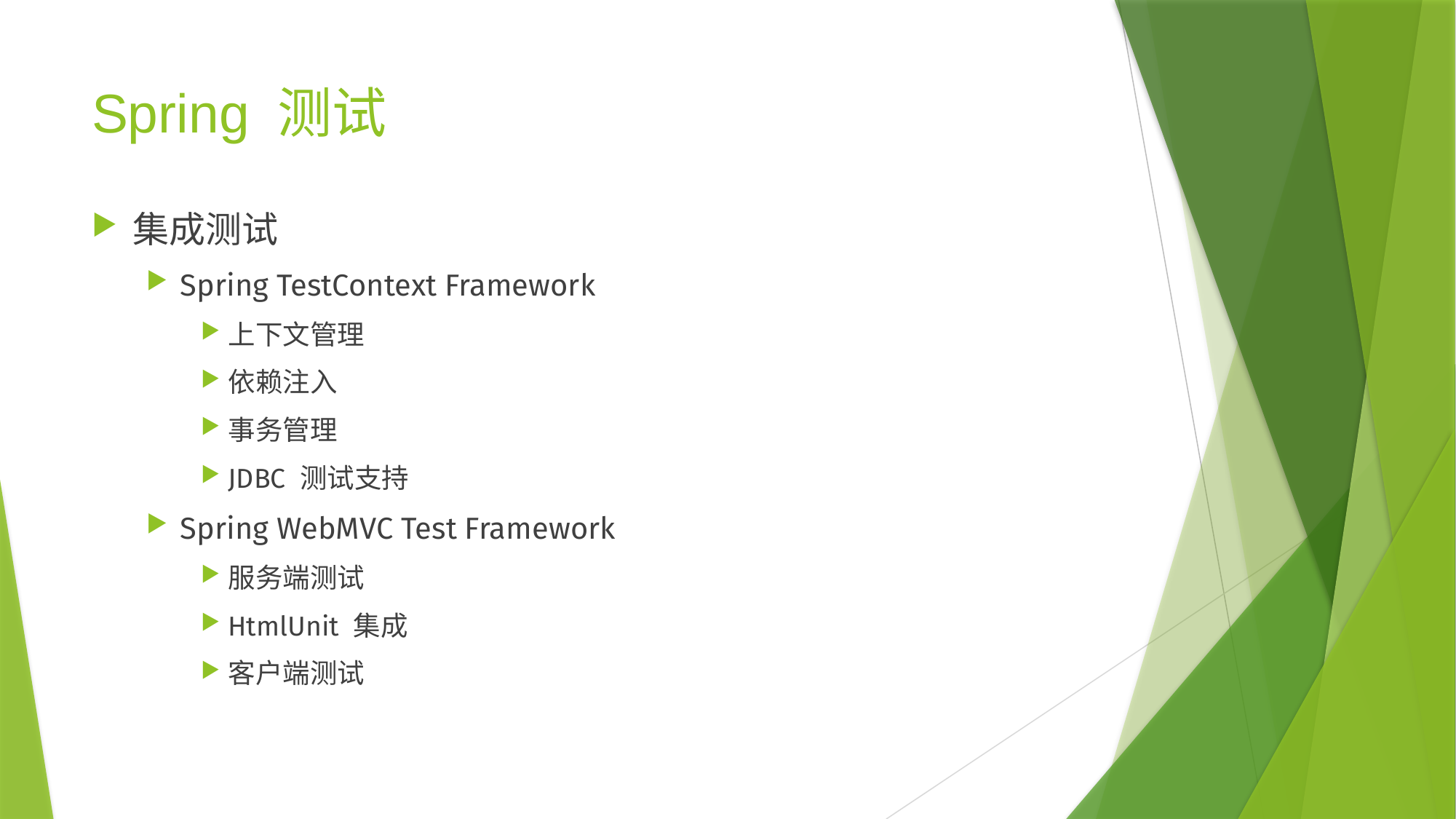

# Spring 测试
集成测试
Spring TestContext Framework
上下文管理
依赖注入
事务管理
JDBC 测试支持
Spring WebMVC Test Framework
服务端测试
HtmlUnit 集成
客户端测试